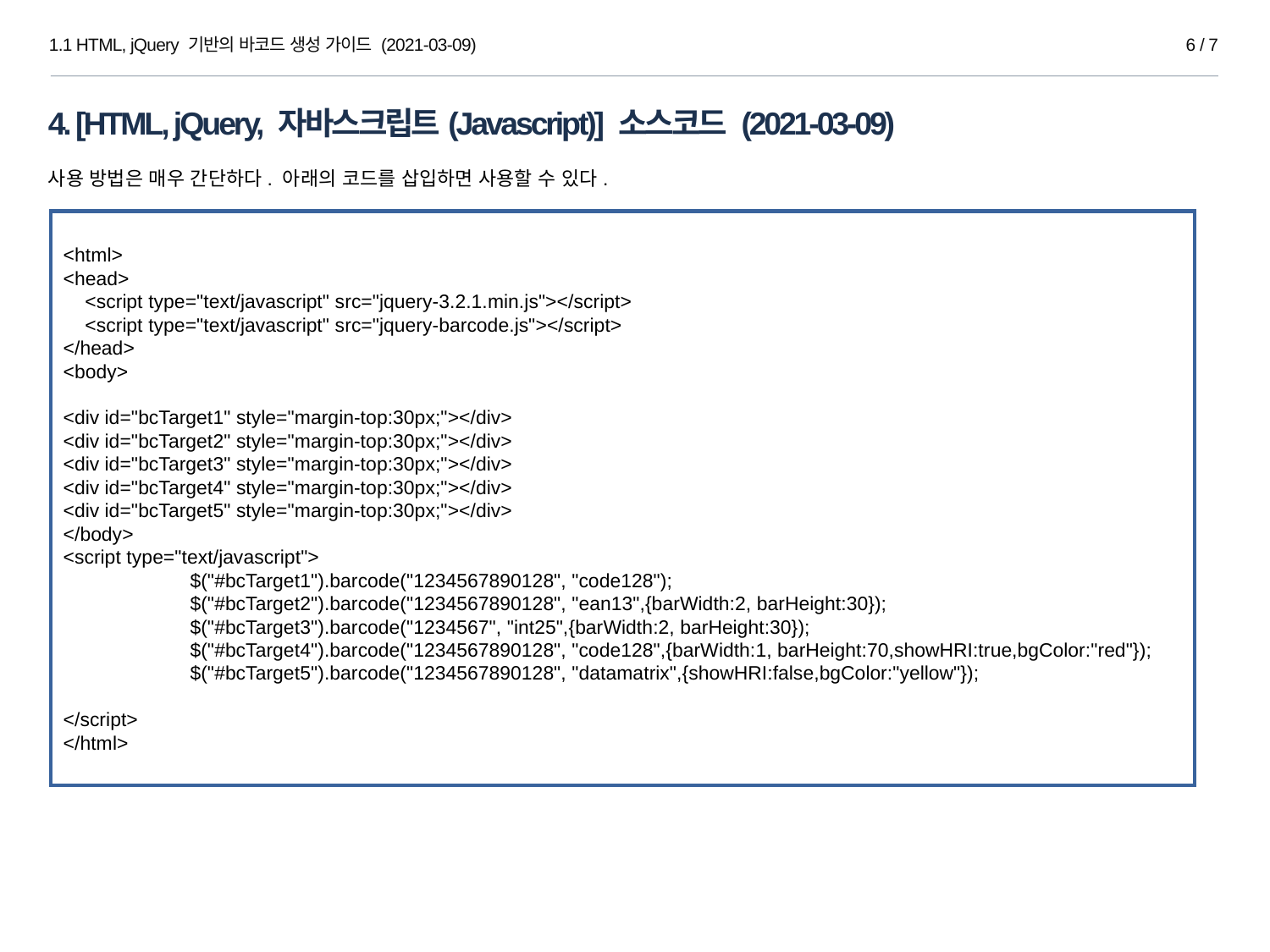

1.1 HTML, jQuery 기반의 바코드 생성 가이드 (2021-03-09)
6 / 7

4. [HTML, jQuery, 자바스크립트(Javascript)] 소스코드 (2021-03-09)
사용 방법은 매우 간단하다. 아래의 코드를 삽입하면 사용할 수 있다.
<html>
<head>
    <script type="text/javascript" src="jquery-3.2.1.min.js"></script>
    <script type="text/javascript" src="jquery-barcode.js"></script>
</head>
<body>

<div id="bcTarget1" style="margin-top:30px;"></div>
<div id="bcTarget2" style="margin-top:30px;"></div>
<div id="bcTarget3" style="margin-top:30px;"></div>
<div id="bcTarget4" style="margin-top:30px;"></div>
<div id="bcTarget5" style="margin-top:30px;"></div>
</body>
<script type="text/javascript">
	$("#bcTarget1").barcode("1234567890128", "code128");
	$("#bcTarget2").barcode("1234567890128", "ean13",{barWidth:2, barHeight:30});
	$("#bcTarget3").barcode("1234567", "int25",{barWidth:2, barHeight:30});
	$("#bcTarget4").barcode("1234567890128", "code128",{barWidth:1, barHeight:70,showHRI:true,bgColor:"red"});
	$("#bcTarget5").barcode("1234567890128", "datamatrix",{showHRI:false,bgColor:"yellow"});

</script>
</html>